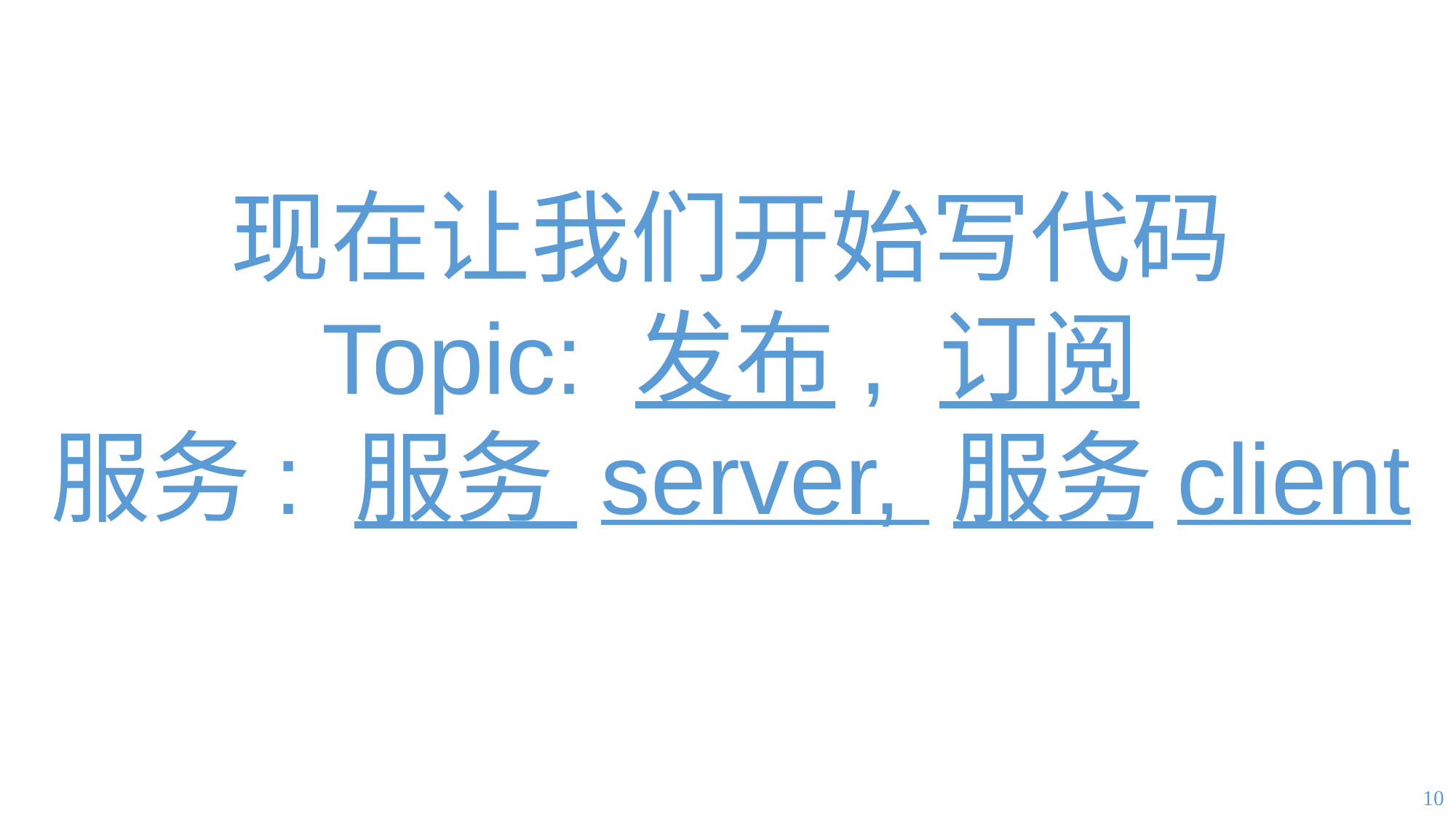

现在让我们开始写代码
Topic: 发布, 订阅
服务: 服务 server, 服务client
10